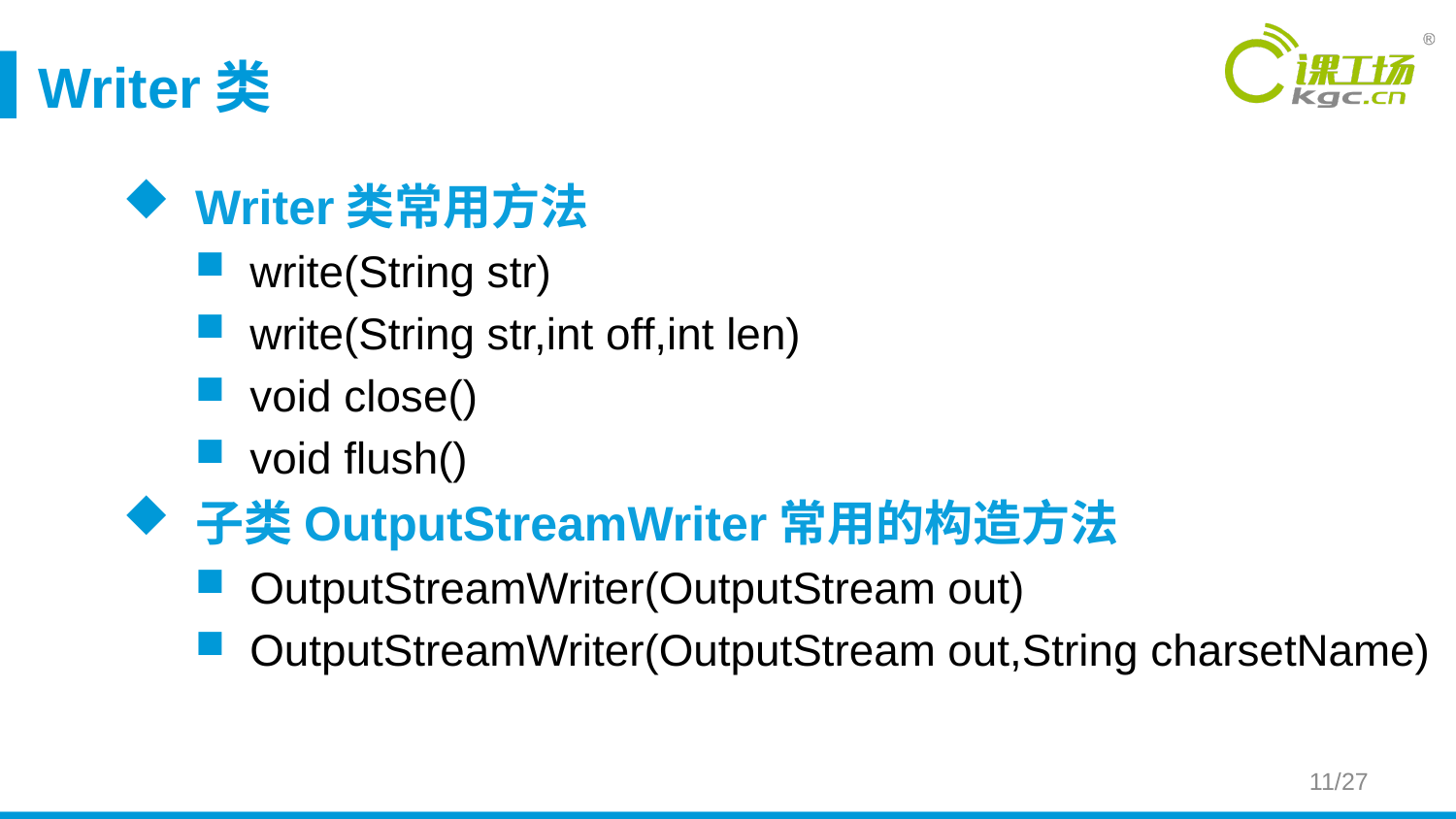

# Writer类
Writer类常用方法
write(String str)
write(String str,int off,int len)
void close()
void flush()
子类OutputStreamWriter常用的构造方法
OutputStreamWriter(OutputStream out)
OutputStreamWriter(OutputStream out,String charsetName)

11/27